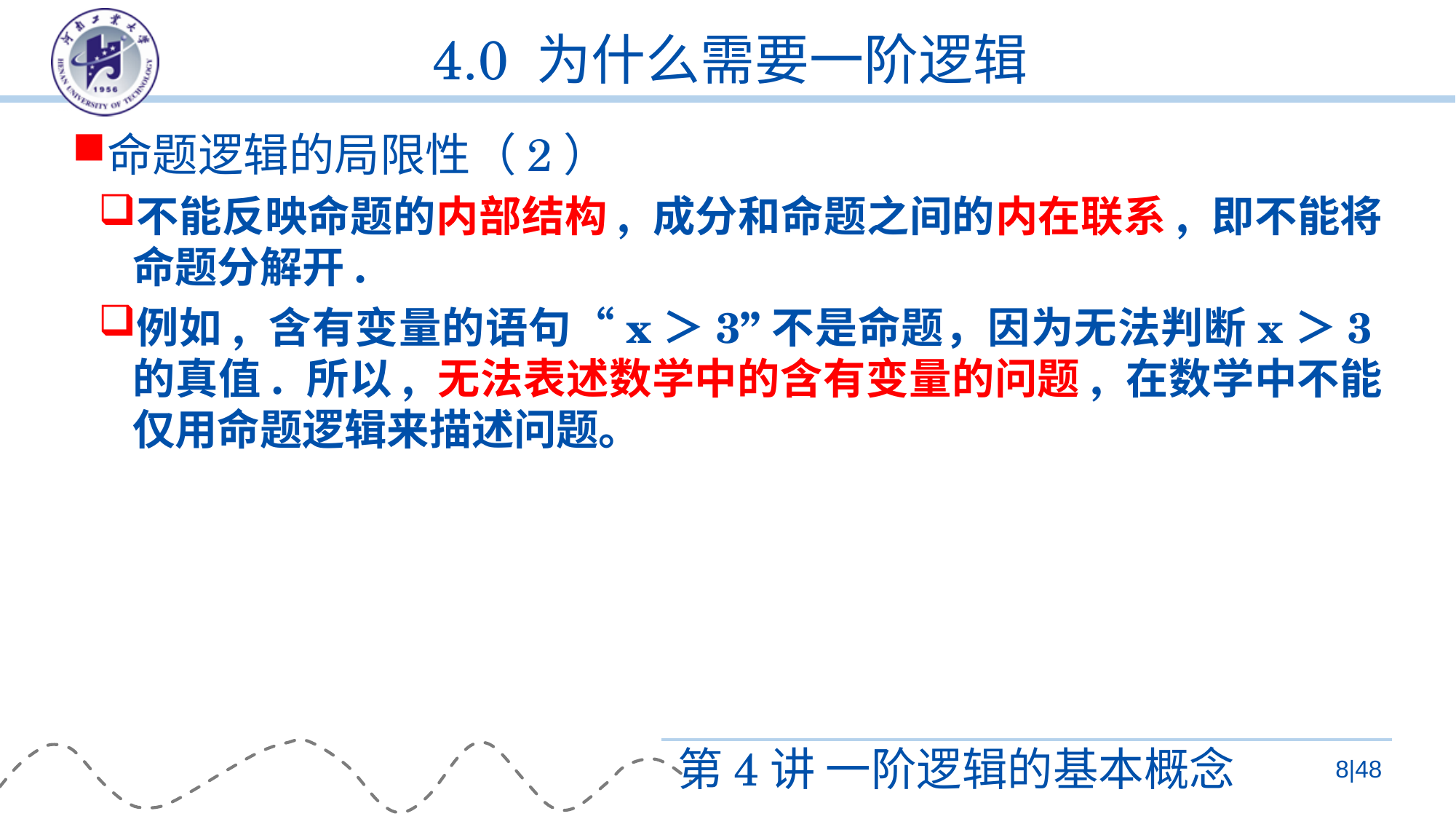

# 4.0 为什么需要一阶逻辑
命题逻辑的局限性（2）
不能反映命题的内部结构, 成分和命题之间的内在联系, 即不能将命题分解开.
例如, 含有变量的语句“x＞3”不是命题，因为无法判断x＞3的真值. 所以, 无法表述数学中的含有变量的问题, 在数学中不能仅用命题逻辑来描述问题。
第4讲 一阶逻辑的基本概念
8|48